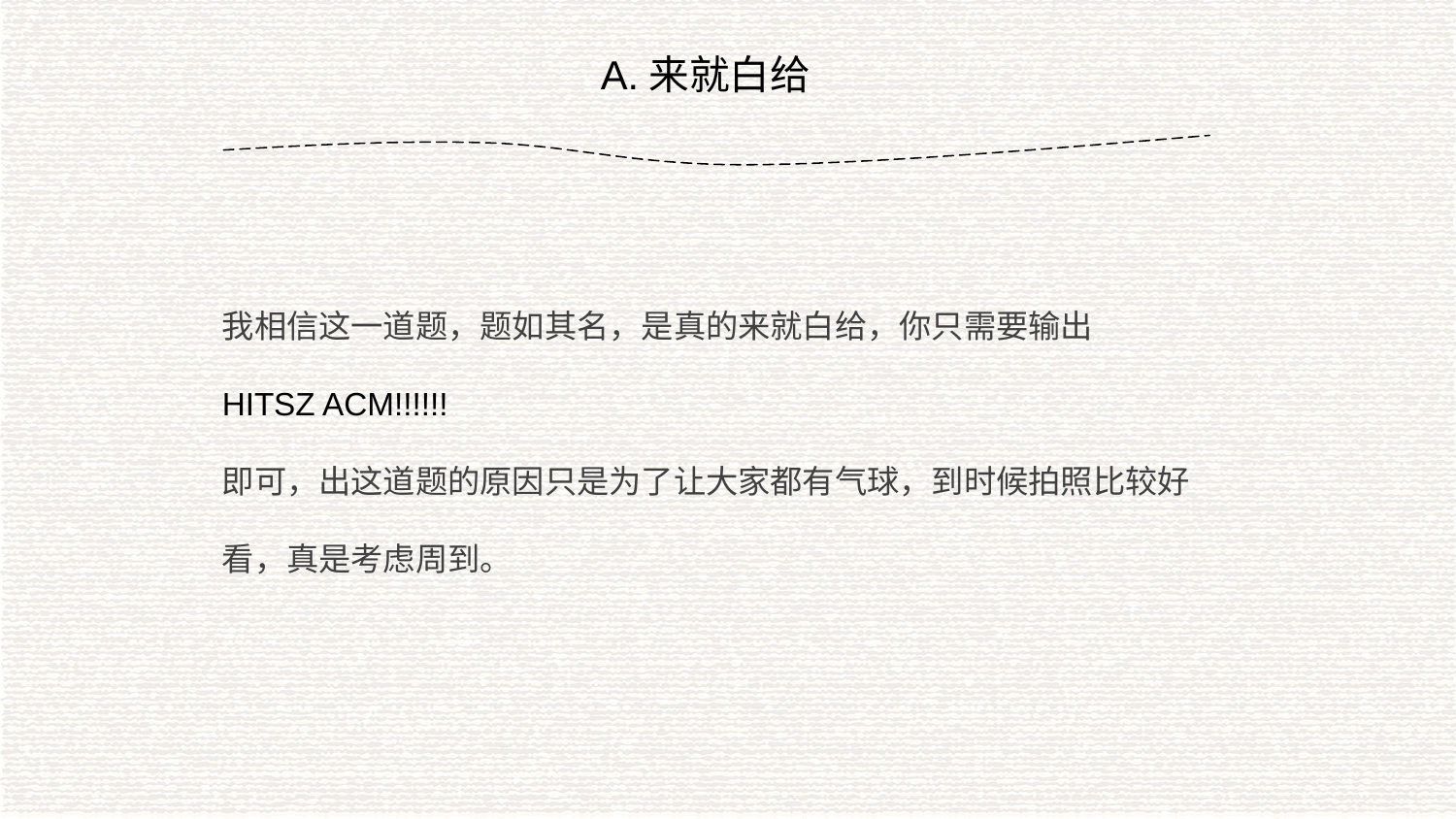

A.来就白给

我相信这一道题，题如其名，是真的来就白给，你只需要输出
HITSZ ACM!!!!!!
即可，出这道题的原因只是为了让大家都有气球，到时候拍照比较好看，真是考虑周到。